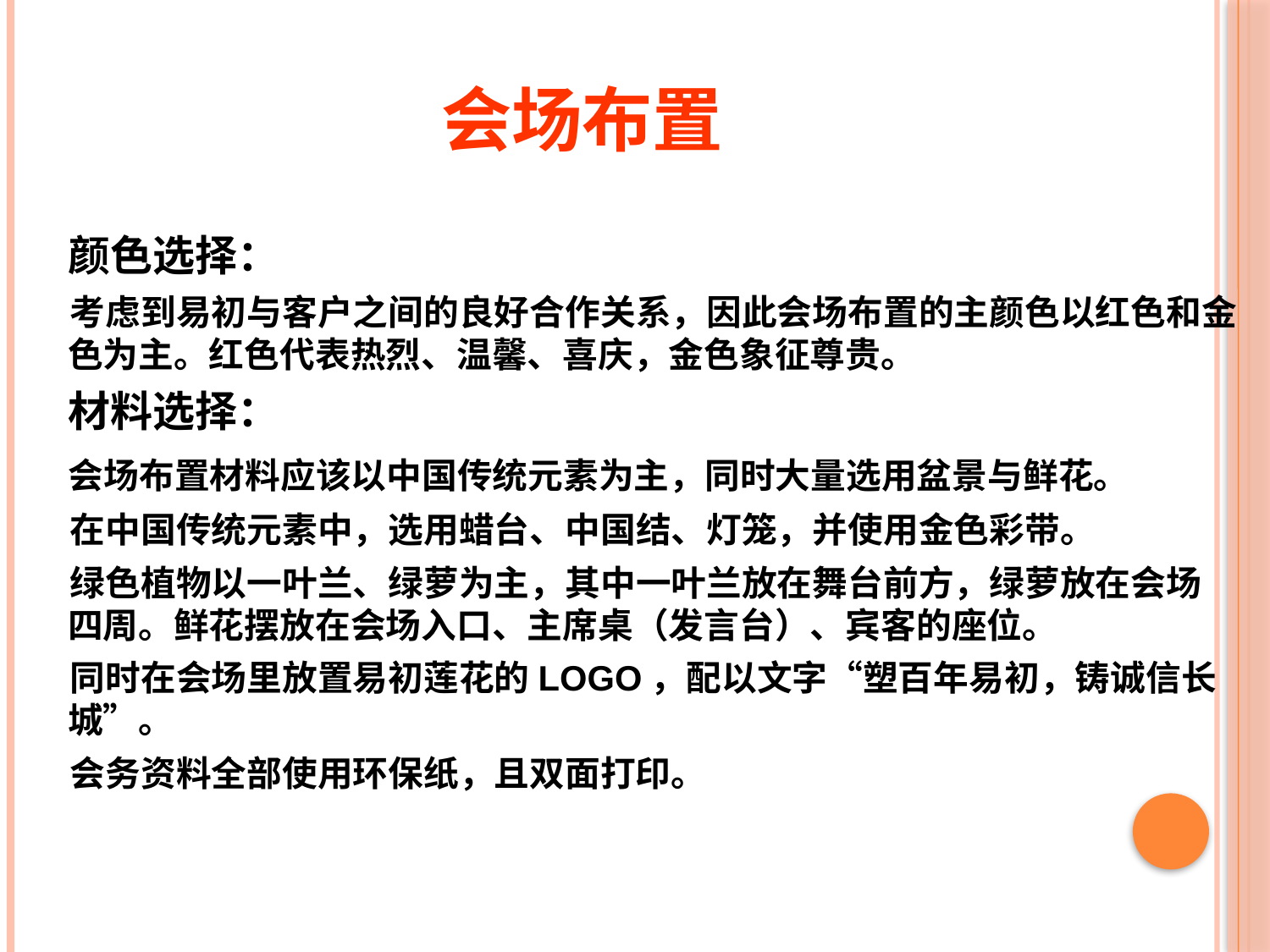

# 会场布置
   颜色选择：
    考虑到易初与客户之间的良好合作关系，因此会场布置的主颜色以红色和金色为主。红色代表热烈、温馨、喜庆，金色象征尊贵。
   材料选择：
   会场布置材料应该以中国传统元素为主，同时大量选用盆景与鲜花。
    在中国传统元素中，选用蜡台、中国结、灯笼，并使用金色彩带。
    绿色植物以一叶兰、绿萝为主，其中一叶兰放在舞台前方，绿萝放在会场  四周。鲜花摆放在会场入口、主席桌（发言台）、宾客的座位。
    同时在会场里放置易初莲花的LOGO，配以文字“塑百年易初，铸诚信长城”。
    会务资料全部使用环保纸，且双面打印。